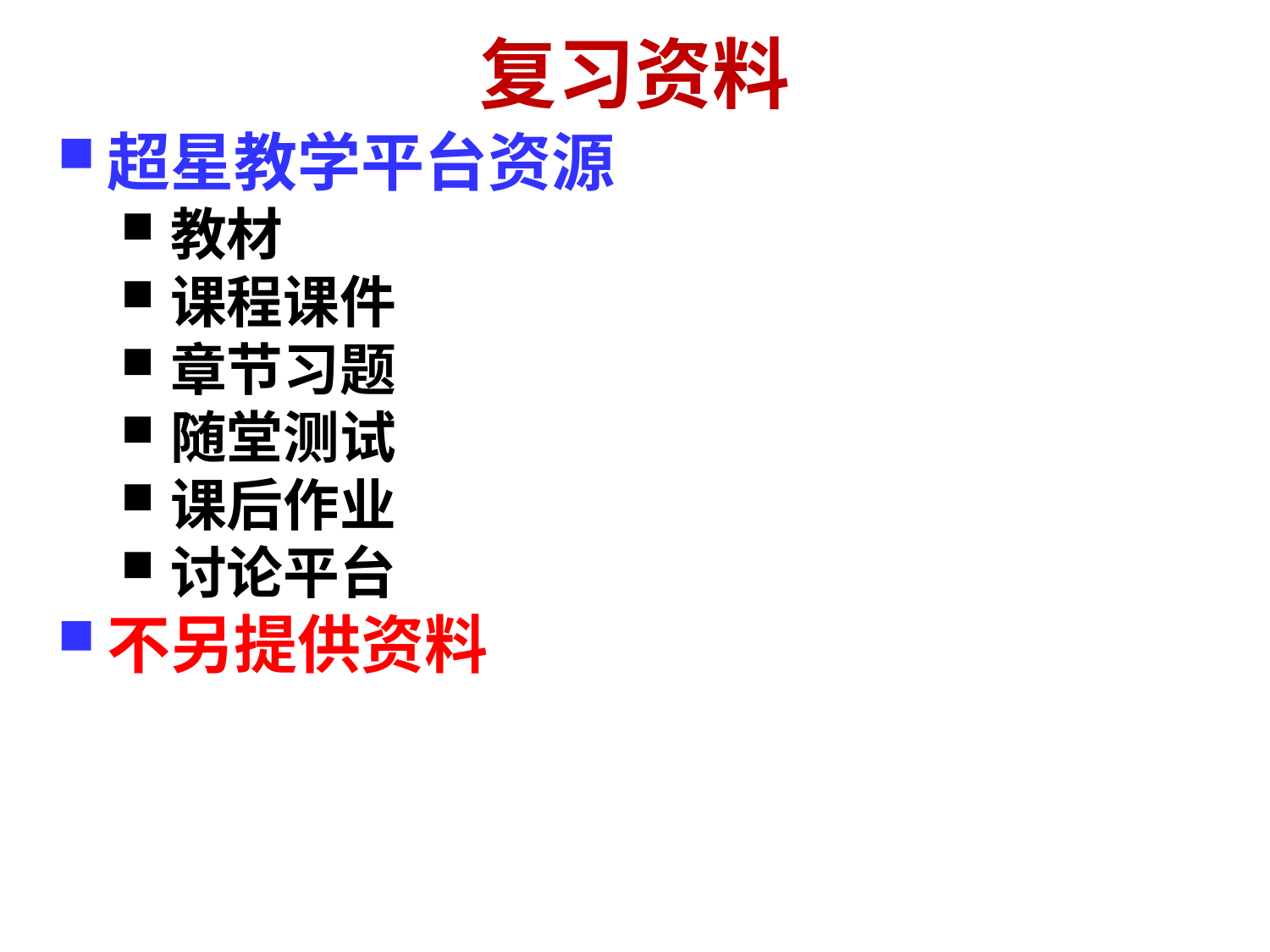

复习资料
超星教学平台资源
教材
课程课件
章节习题
随堂测试
课后作业
讨论平台
不另提供资料